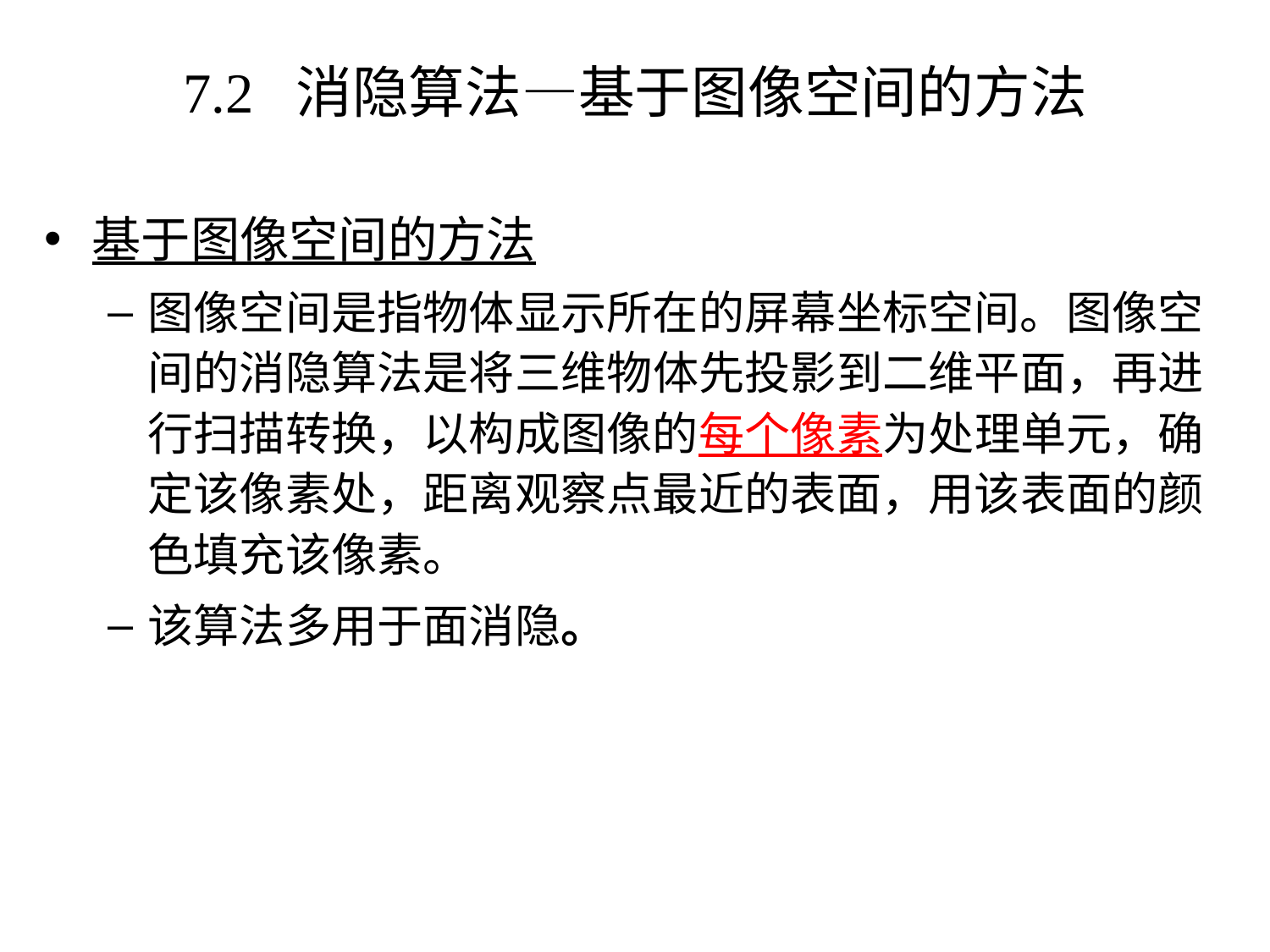

7.2  消隐算法—基于图像空间的方法
基于图像空间的方法
图像空间是指物体显示所在的屏幕坐标空间。图像空间的消隐算法是将三维物体先投影到二维平面，再进行扫描转换，以构成图像的每个像素为处理单元，确定该像素处，距离观察点最近的表面，用该表面的颜色填充该像素。
该算法多用于面消隐。